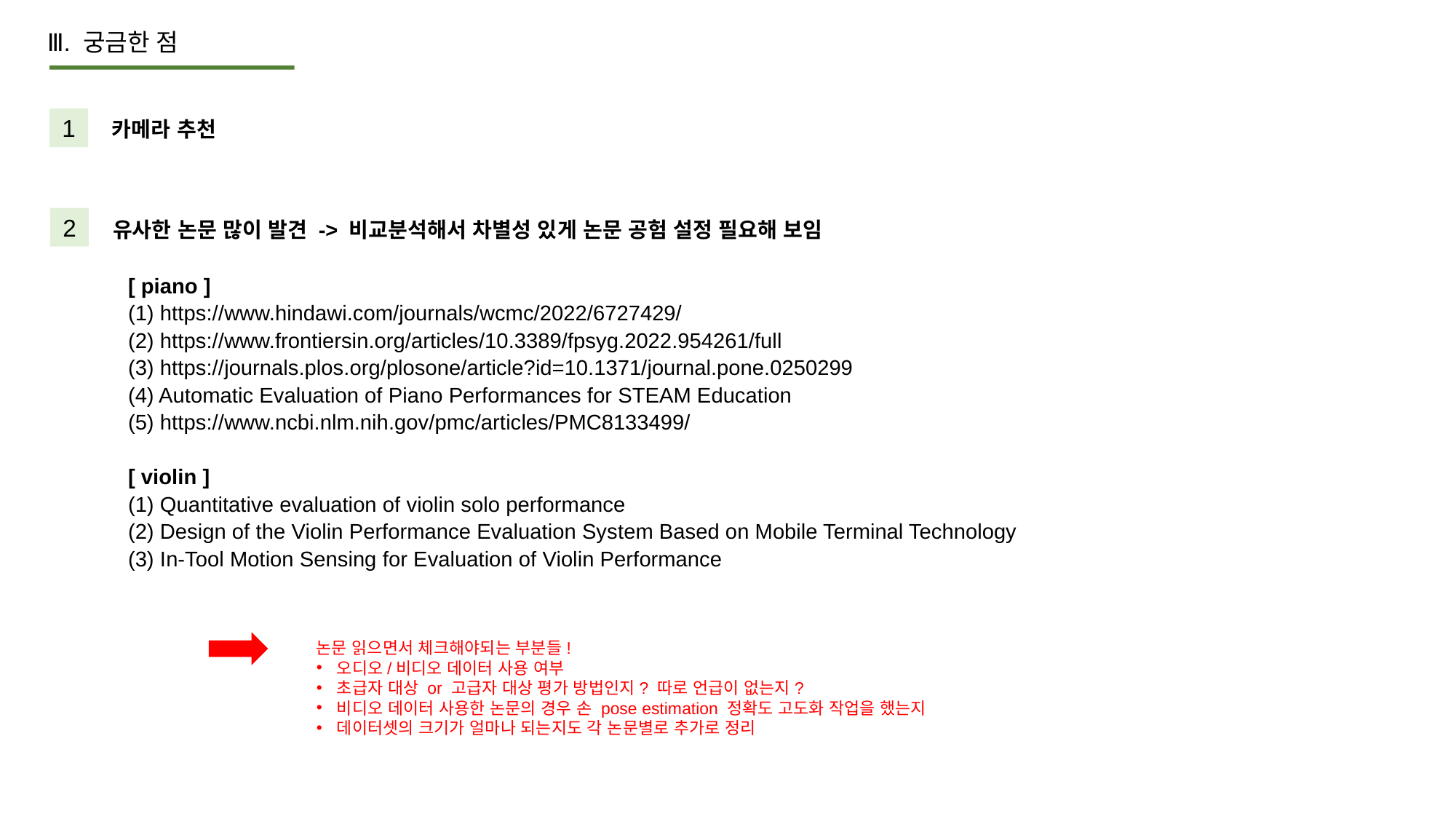

Ⅲ. 궁금한 점

1
카메라 추천

2
유사한 논문 많이 발견 -> 비교분석해서 차별성 있게 논문 공험 설정 필요해 보임
[ piano ]
(1) https://www.hindawi.com/journals/wcmc/2022/6727429/
(2) https://www.frontiersin.org/articles/10.3389/fpsyg.2022.954261/full
(3) https://journals.plos.org/plosone/article?id=10.1371/journal.pone.0250299
(4) Automatic Evaluation of Piano Performances for STEAM Education
(5) https://www.ncbi.nlm.nih.gov/pmc/articles/PMC8133499/

[ violin ]
(1) Quantitative evaluation of violin solo performance
(2) Design of the Violin Performance Evaluation System Based on Mobile Terminal Technology
(3) In-Tool Motion Sensing for Evaluation of Violin Performance

논문 읽으면서 체크해야되는 부분들!
오디오/비디오 데이터 사용 여부
초급자 대상 or 고급자 대상 평가 방법인지? 따로 언급이 없는지?
비디오 데이터 사용한 논문의 경우 손 pose estimation 정확도 고도화 작업을 했는지
데이터셋의 크기가 얼마나 되는지도 각 논문별로 추가로 정리